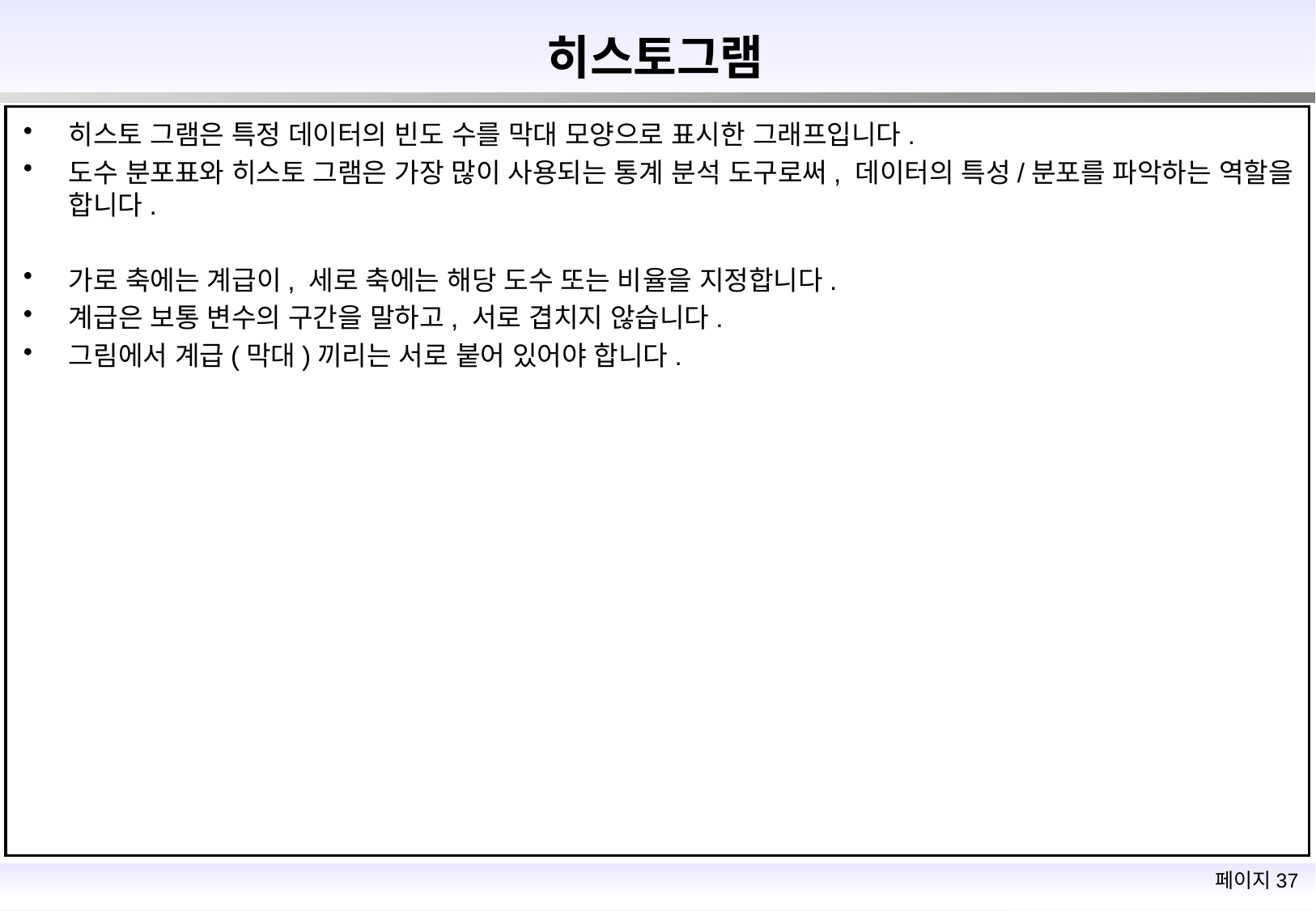

# 히스토그램
히스토 그램은 특정 데이터의 빈도 수를 막대 모양으로 표시한 그래프입니다.
도수 분포표와 히스토 그램은 가장 많이 사용되는 통계 분석 도구로써, 데이터의 특성/분포를 파악하는 역할을 합니다.

가로 축에는 계급이, 세로 축에는 해당 도수 또는 비율을 지정합니다.
계급은 보통 변수의 구간을 말하고, 서로 겹치지 않습니다.
그림에서 계급(막대)끼리는 서로 붙어 있어야 합니다.